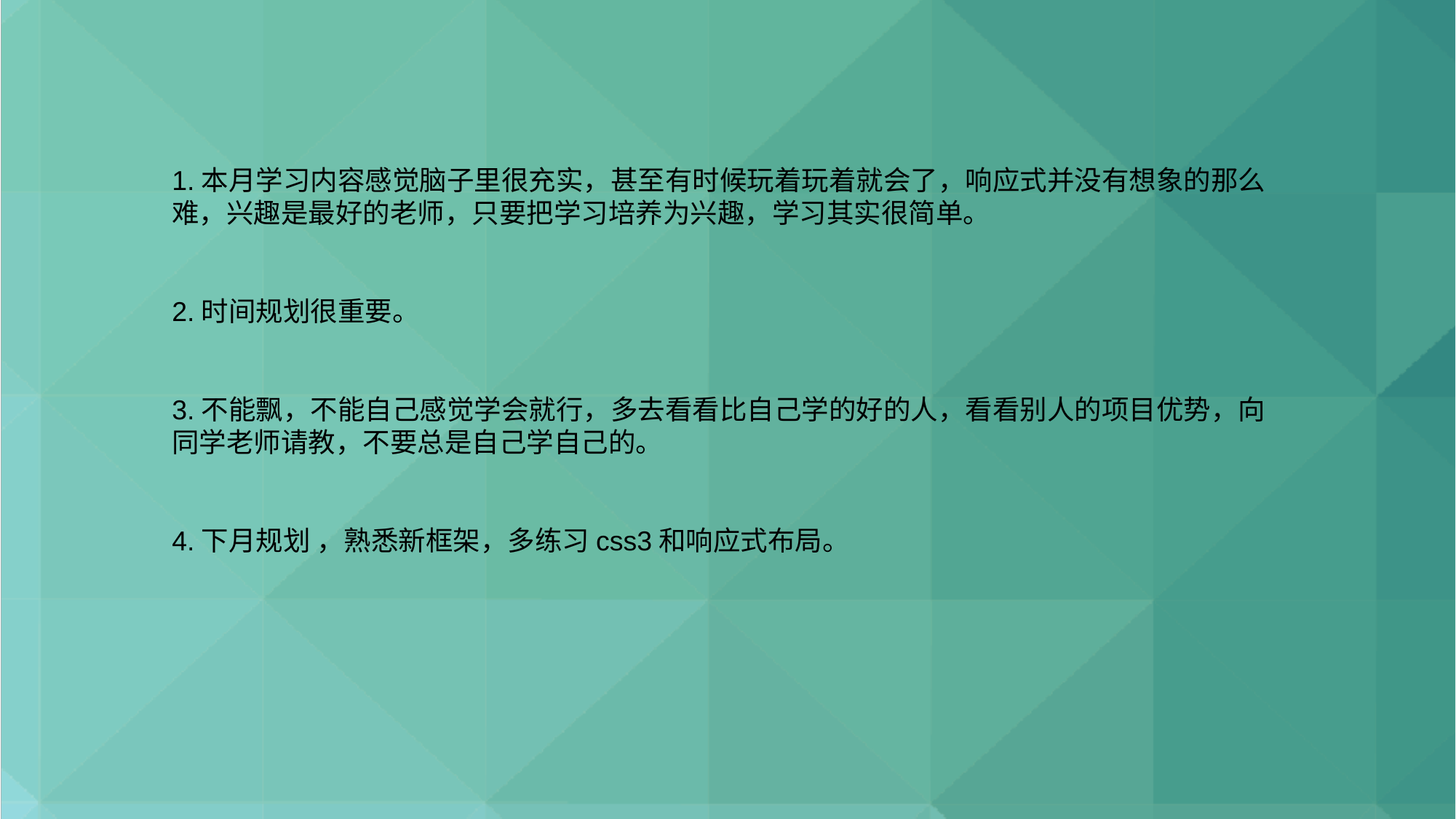

1.本月学习内容感觉脑子里很充实，甚至有时候玩着玩着就会了，响应式并没有想象的那么难，兴趣是最好的老师，只要把学习培养为兴趣，学习其实很简单。

2.时间规划很重要。

3.不能飘，不能自己感觉学会就行，多去看看比自己学的好的人，看看别人的项目优势，向同学老师请教，不要总是自己学自己的。

4.下月规划 ，熟悉新框架，多练习css3和响应式布局。